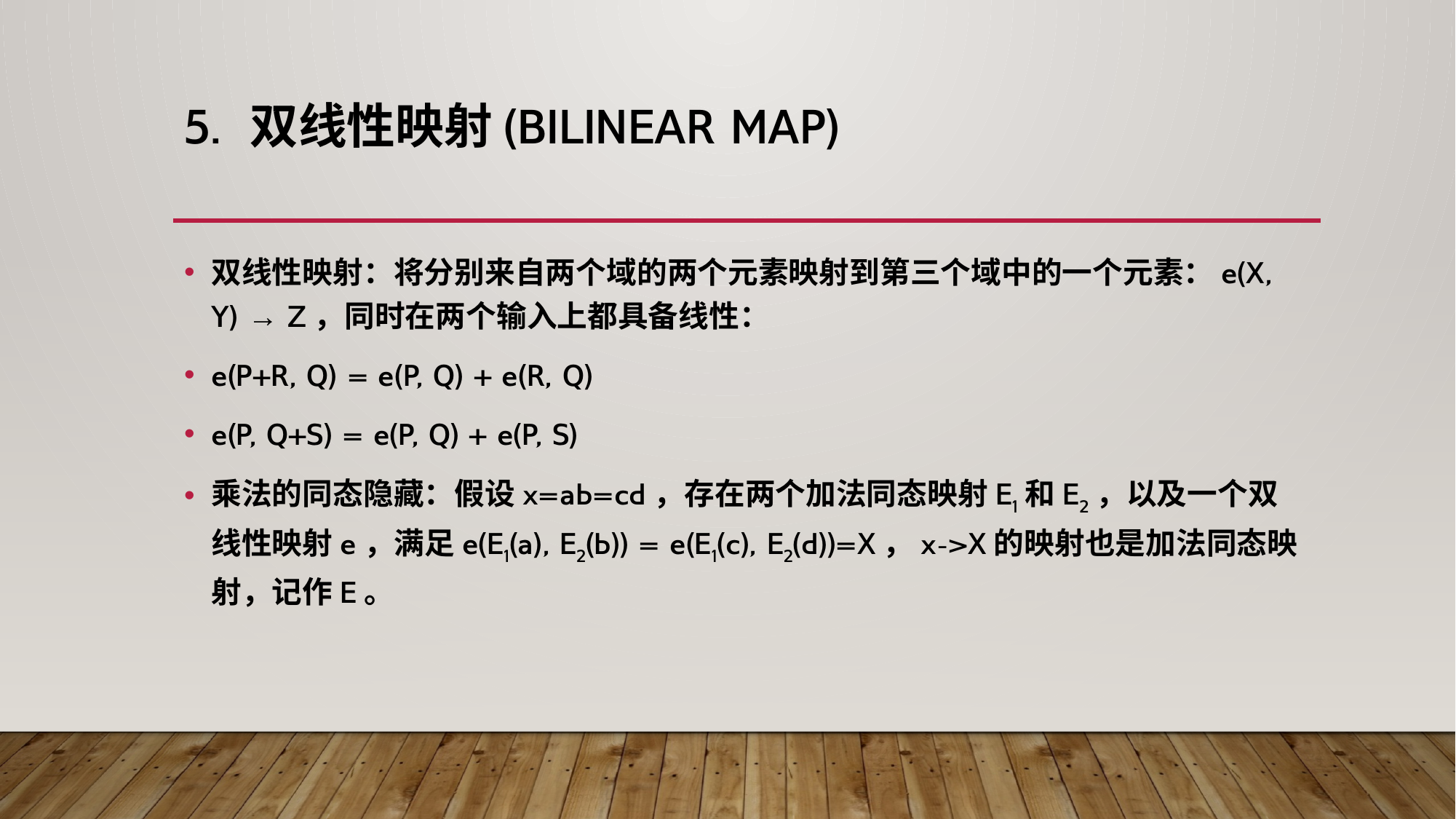

# 5. 双线性映射(bilinear map)
双线性映射：将分别来自两个域的两个元素映射到第三个域中的一个元素：e(X, Y) → Z，同时在两个输入上都具备线性：
e(P+R, Q) = e(P, Q) + e(R, Q)
e(P, Q+S) = e(P, Q) + e(P, S)
乘法的同态隐藏：假设x=ab=cd，存在两个加法同态映射E1和E2，以及一个双线性映射e，满足e(E1(a), E2(b)) = e(E1(c), E2(d))=X，x->X的映射也是加法同态映射，记作E。